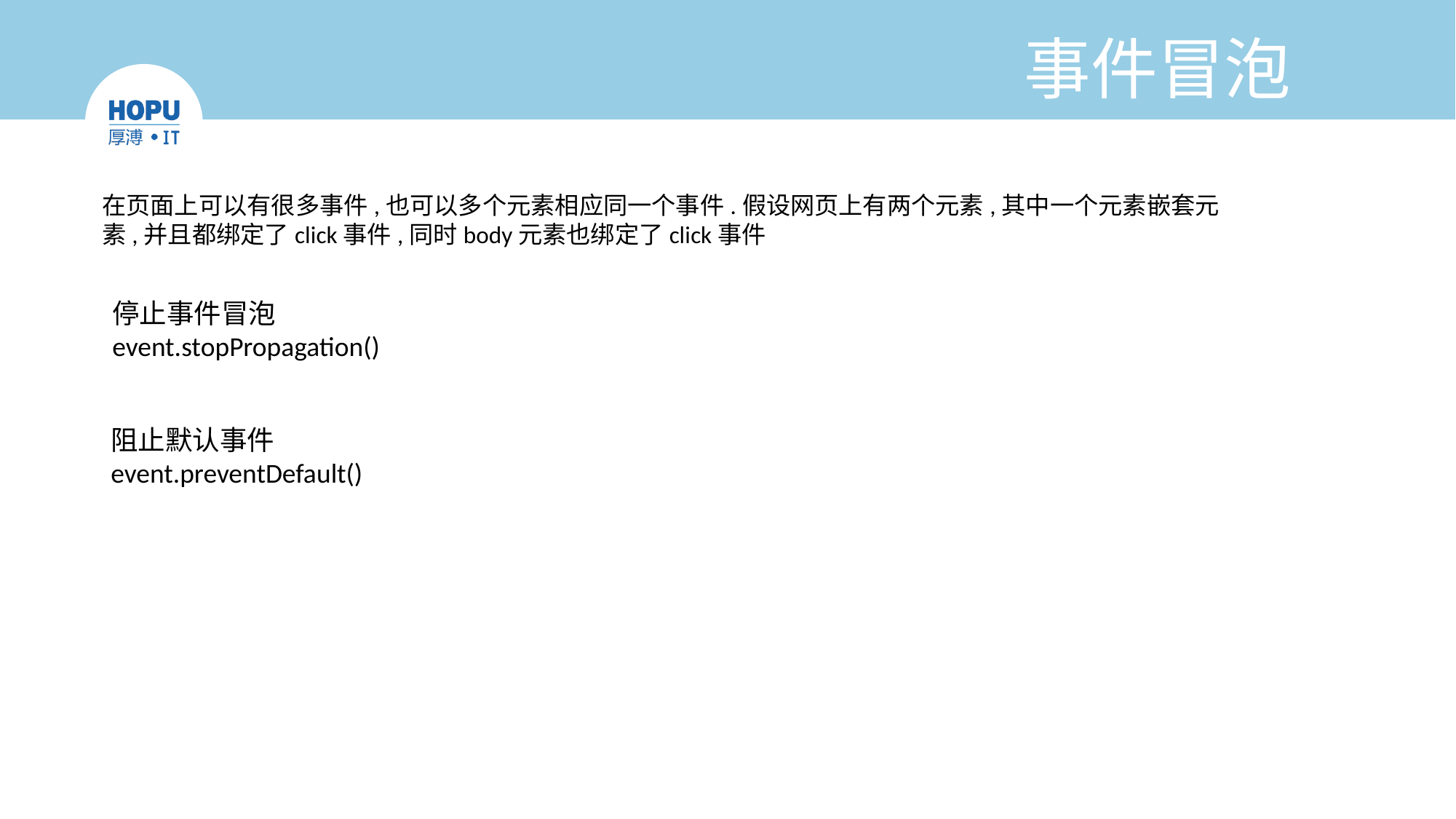

# 事件冒泡
在页面上可以有很多事件,也可以多个元素相应同一个事件.假设网页上有两个元素,其中一个元素嵌套元素,并且都绑定了click事件,同时body元素也绑定了click事件
停止事件冒泡
event.stopPropagation()

阻止默认事件
event.preventDefault()